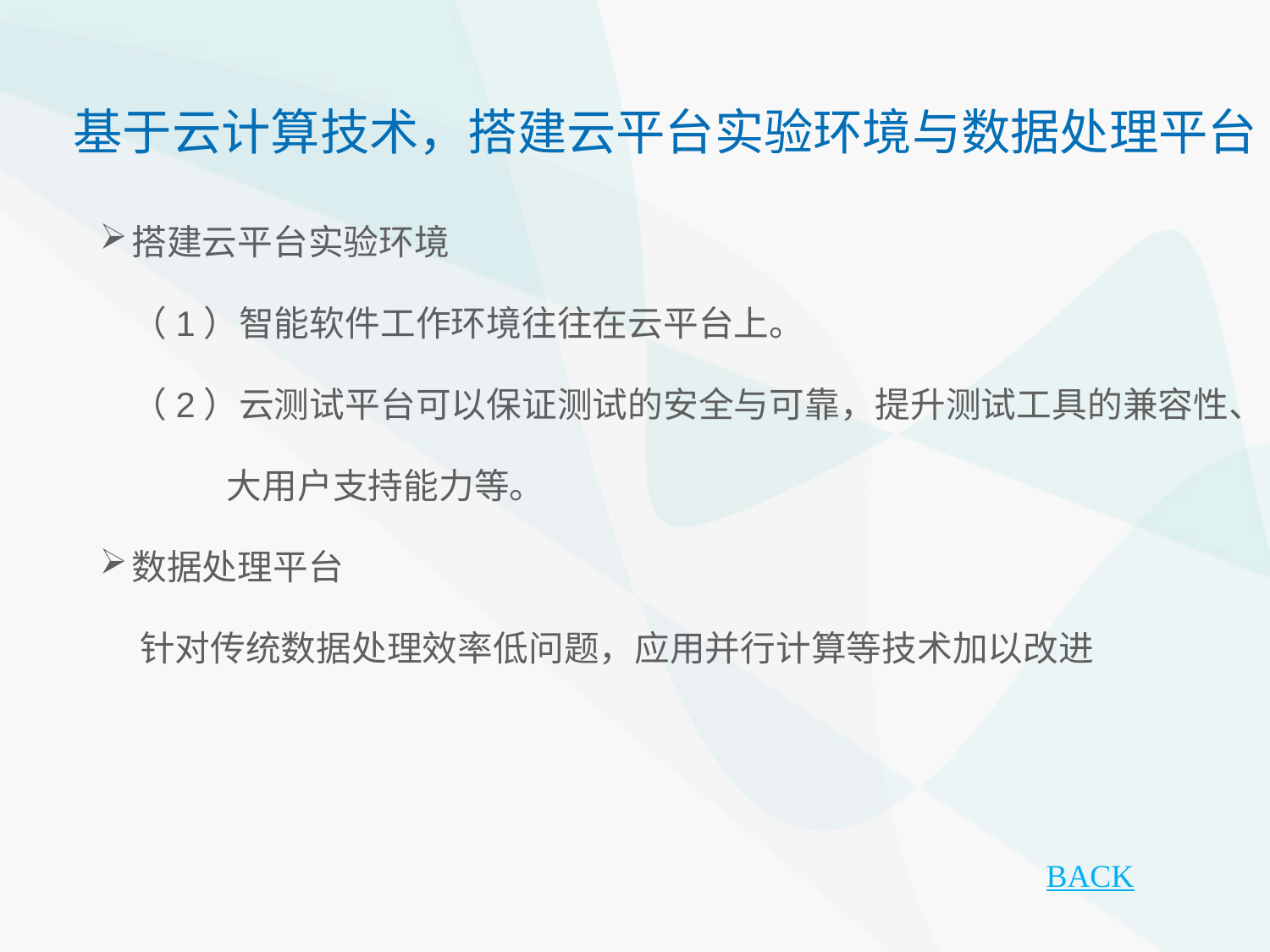

基于云计算技术，搭建云平台实验环境与数据处理平台
搭建云平台实验环境
   （1）智能软件工作环境往往在云平台上。
   （2）云测试平台可以保证测试的安全与可靠，提升测试工具的兼容性、
	大用户支持能力等。
数据处理平台
    针对传统数据处理效率低问题，应用并行计算等技术加以改进

BACK